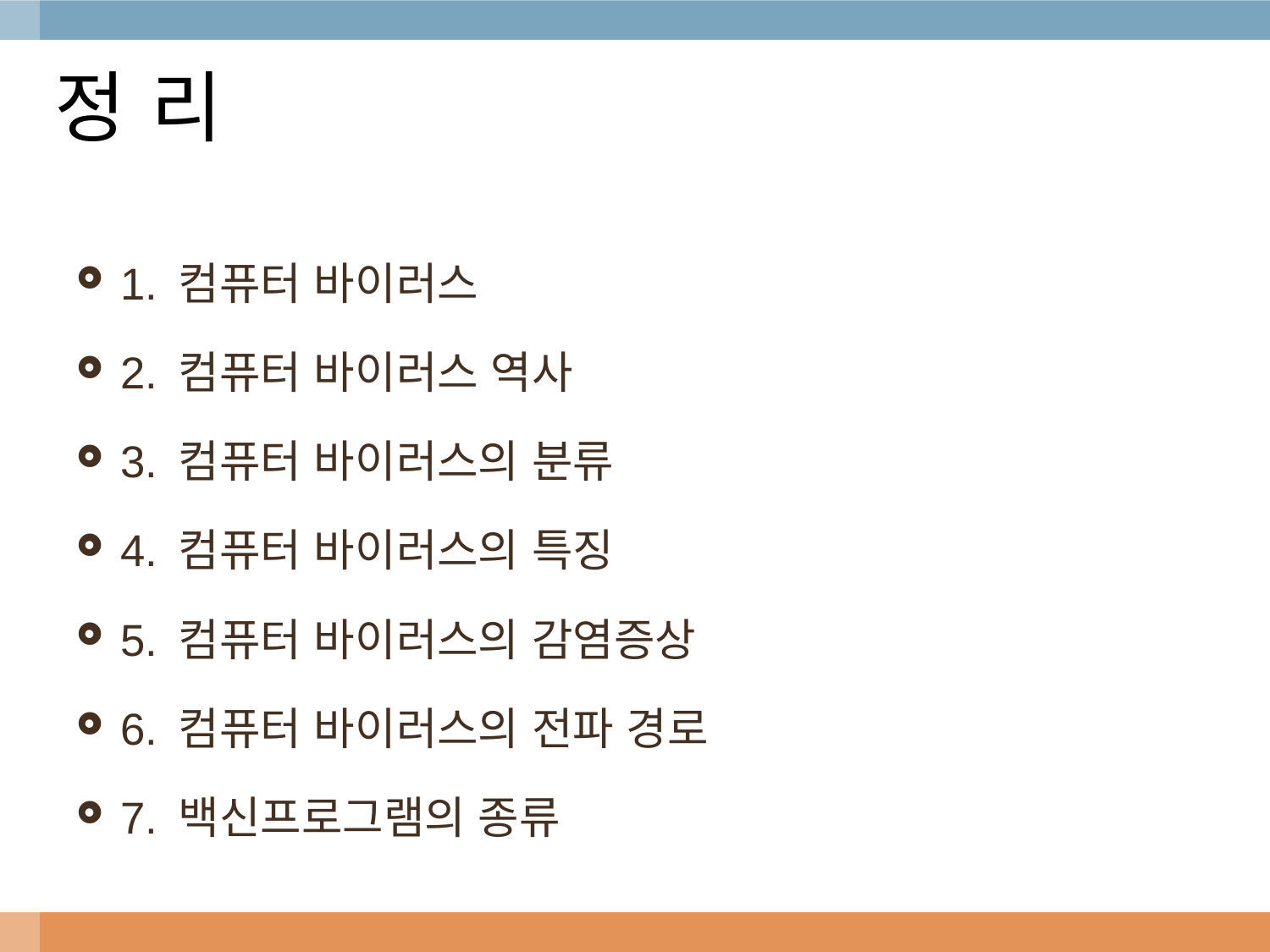

# 정 리
1. 컴퓨터 바이러스
2. 컴퓨터 바이러스 역사
3. 컴퓨터 바이러스의 분류
4. 컴퓨터 바이러스의 특징
5. 컴퓨터 바이러스의 감염증상
6. 컴퓨터 바이러스의 전파 경로
7. 백신프로그램의 종류